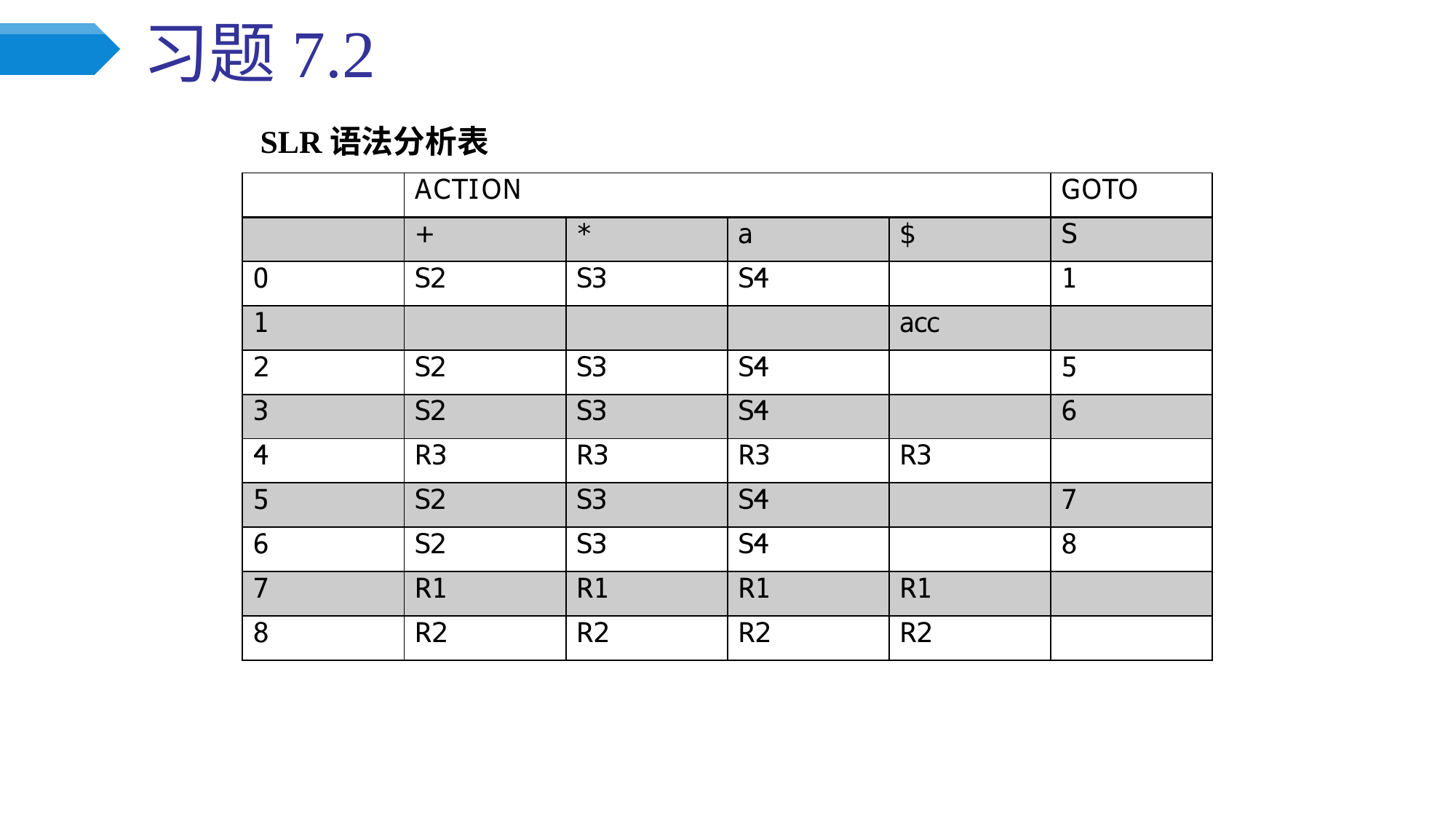

# 习题7.2
SLR语法分析表
|  | ACTION |  |  |  | GOTO |
| --- | --- | --- | --- | --- | --- |
|  | + | \* | a | $ | S |
| 0 | S2 | S3 | S4 |  | 1 |
| 1 |  |  |  | acc |  |
| 2 | S2 | S3 | S4 |  | 5 |
| 3 | S2 | S3 | S4 |  | 6 |
| 4 | R3 | R3 | R3 | R3 |  |
| 5 | S2 | S3 | S4 |  | 7 |
| 6 | S2 | S3 | S4 |  | 8 |
| 7 | R1 | R1 | R1 | R1 |  |
| 8 | R2 | R2 | R2 | R2 |  |